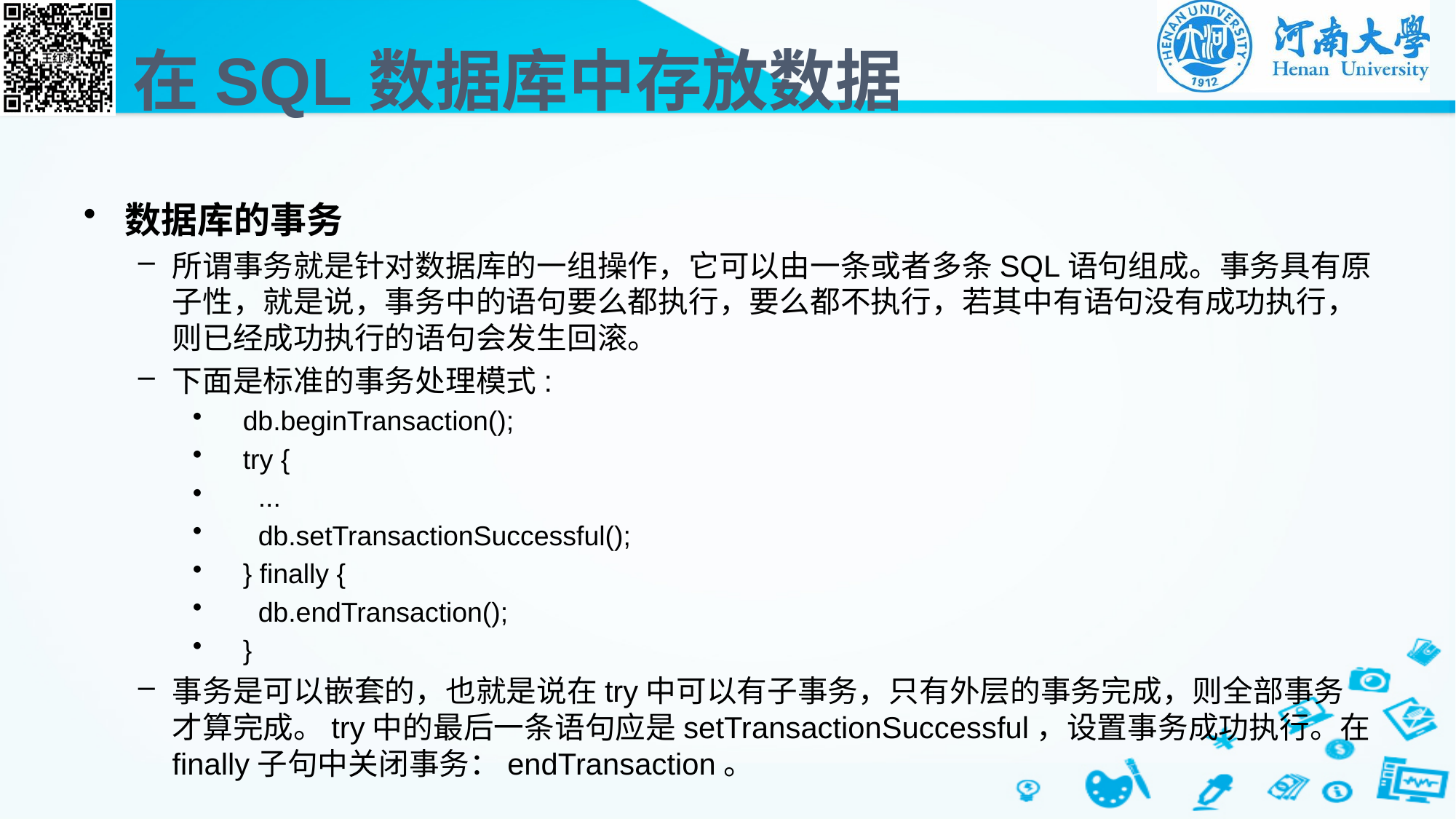

# 在SQL数据库中存放数据
数据库的事务
所谓事务就是针对数据库的一组操作，它可以由一条或者多条SQL语句组成。事务具有原子性，就是说，事务中的语句要么都执行，要么都不执行，若其中有语句没有成功执行，则已经成功执行的语句会发生回滚。
下面是标准的事务处理模式:
   db.beginTransaction();
   try {
     ...
     db.setTransactionSuccessful();
   } finally {
     db.endTransaction();
   }
事务是可以嵌套的，也就是说在try中可以有子事务，只有外层的事务完成，则全部事务才算完成。try中的最后一条语句应是setTransactionSuccessful，设置事务成功执行。在finally子句中关闭事务：endTransaction。